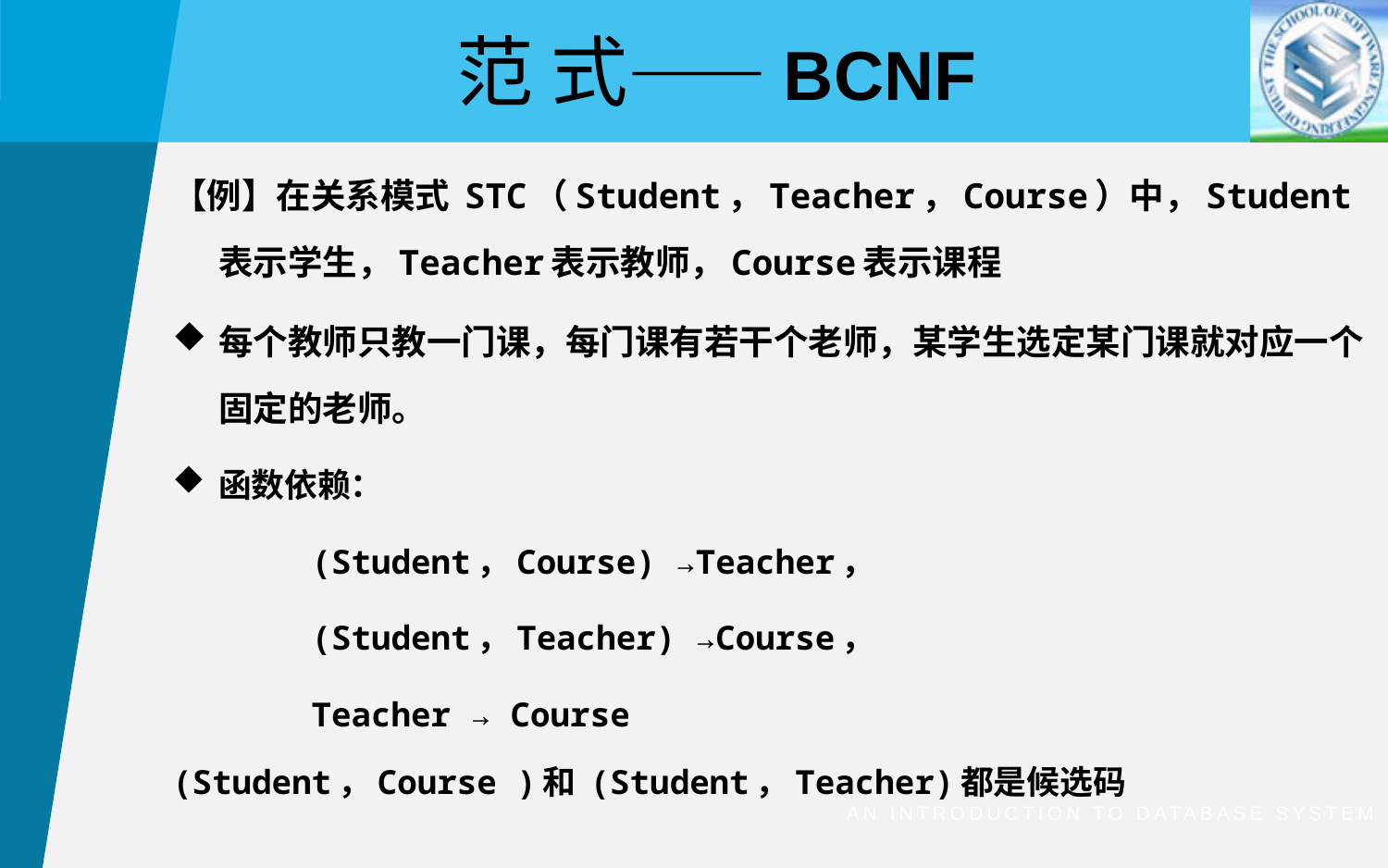

范 式——BCNF
【例】在关系模式 STC（Student，Teacher，Course）中，Student表示学生，Teacher表示教师，Course表示课程
每个教师只教一门课，每门课有若干个老师，某学生选定某门课就对应一个固定的老师。
函数依赖：
       (Student，Course) →Teacher，
       (Student，Teacher) →Course，
       Teacher → Course
(Student，Course )和 (Student，Teacher)都是候选码
An Introduction to Database System